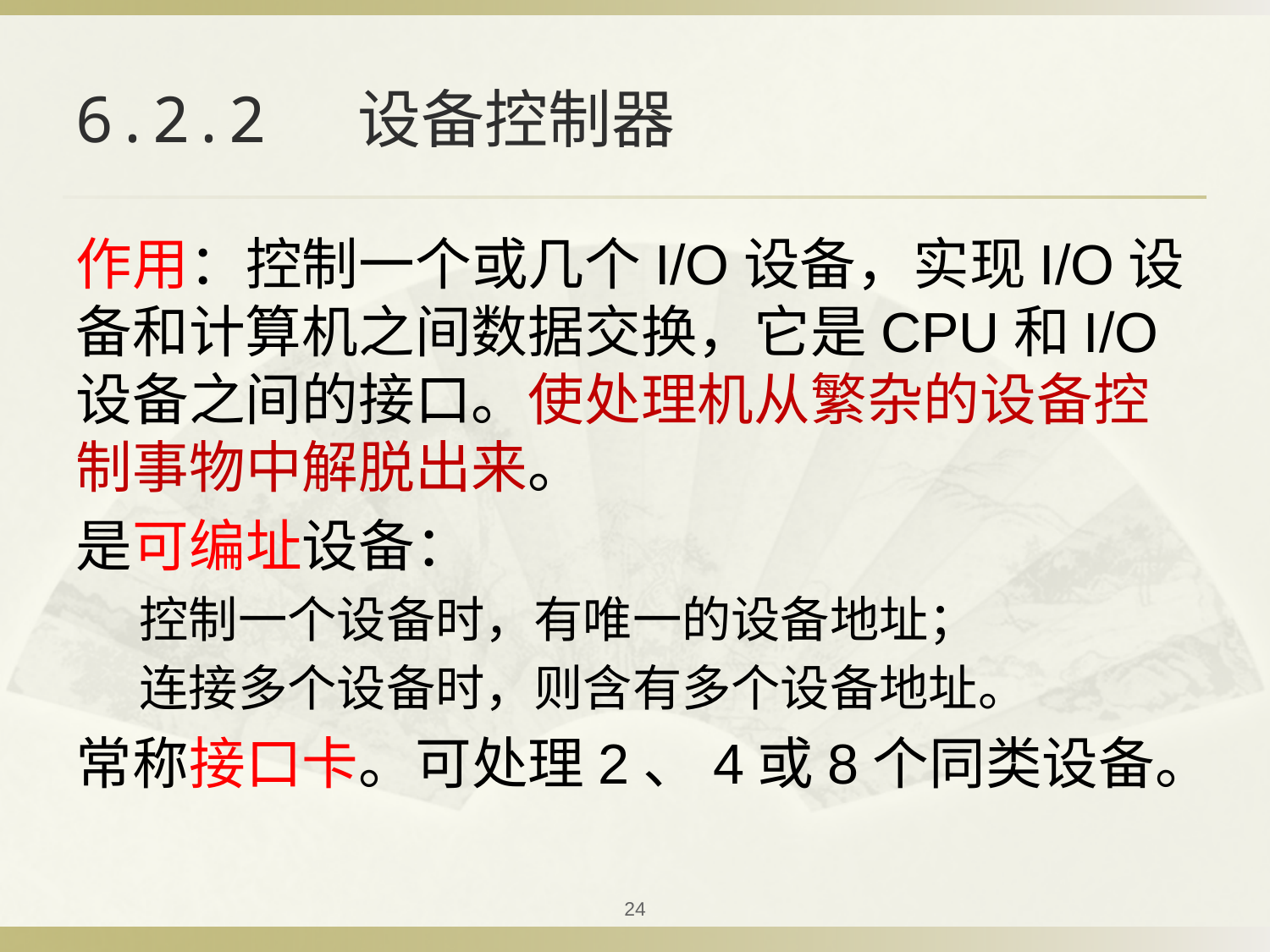

# 6.2.2  设备控制器
作用：控制一个或几个I/O设备，实现I/O设备和计算机之间数据交换，它是CPU和I/O设备之间的接口。使处理机从繁杂的设备控制事物中解脱出来。
是可编址设备：
控制一个设备时，有唯一的设备地址；
连接多个设备时，则含有多个设备地址。
常称接口卡。可处理2、4或8个同类设备。
24